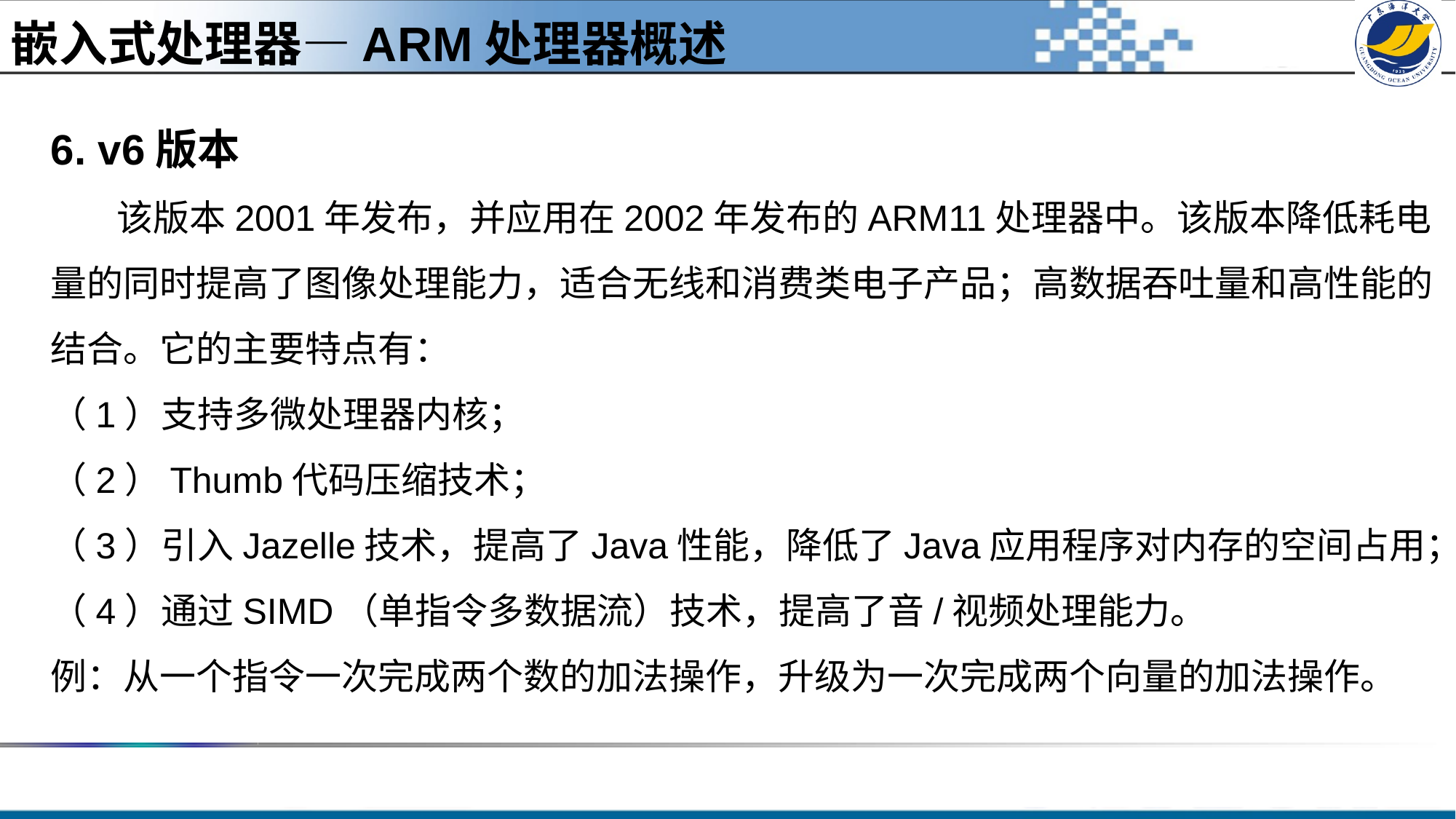

嵌入式处理器—ARM处理器概述
6. v6版本
       该版本2001年发布，并应用在2002年发布的ARM11处理器中。该版本降低耗电量的同时提高了图像处理能力，适合无线和消费类电子产品；高数据吞吐量和高性能的结合。它的主要特点有：
（1）支持多微处理器内核；
（2）Thumb代码压缩技术；
（3）引入Jazelle技术，提高了Java性能，降低了Java应用程序对内存的空间占用；
（4）通过SIMD（单指令多数据流）技术，提高了音/视频处理能力。
例：从一个指令一次完成两个数的加法操作，升级为一次完成两个向量的加法操作。
42